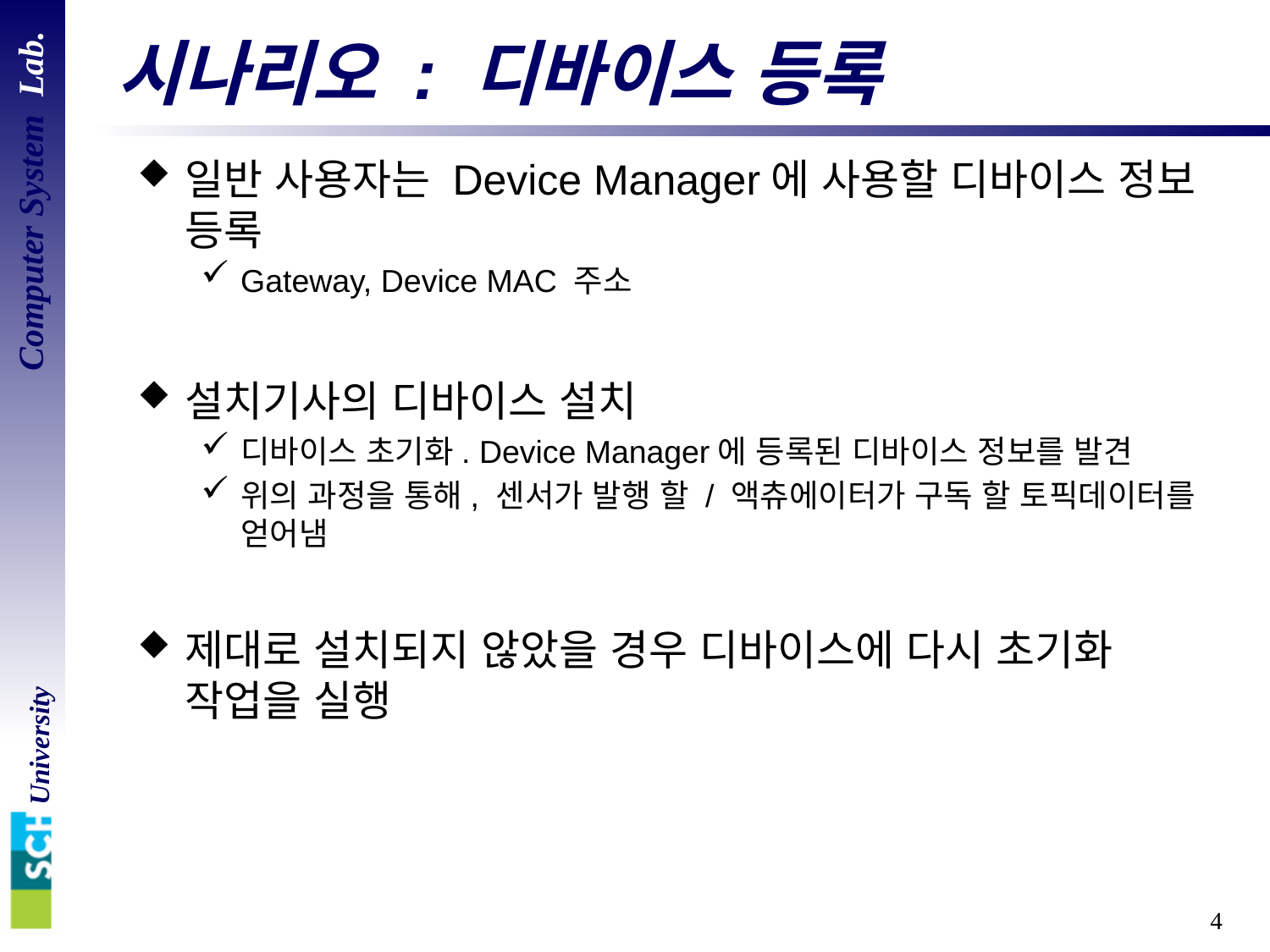

# 시나리오 : 디바이스 등록
일반 사용자는 Device Manager에 사용할 디바이스 정보 등록
Gateway, Device MAC 주소

설치기사의 디바이스 설치
디바이스 초기화. Device Manager에 등록된 디바이스 정보를 발견
위의 과정을 통해, 센서가 발행 할 / 액츄에이터가 구독 할 토픽데이터를 얻어냄

제대로 설치되지 않았을 경우 디바이스에 다시 초기화 작업을 실행